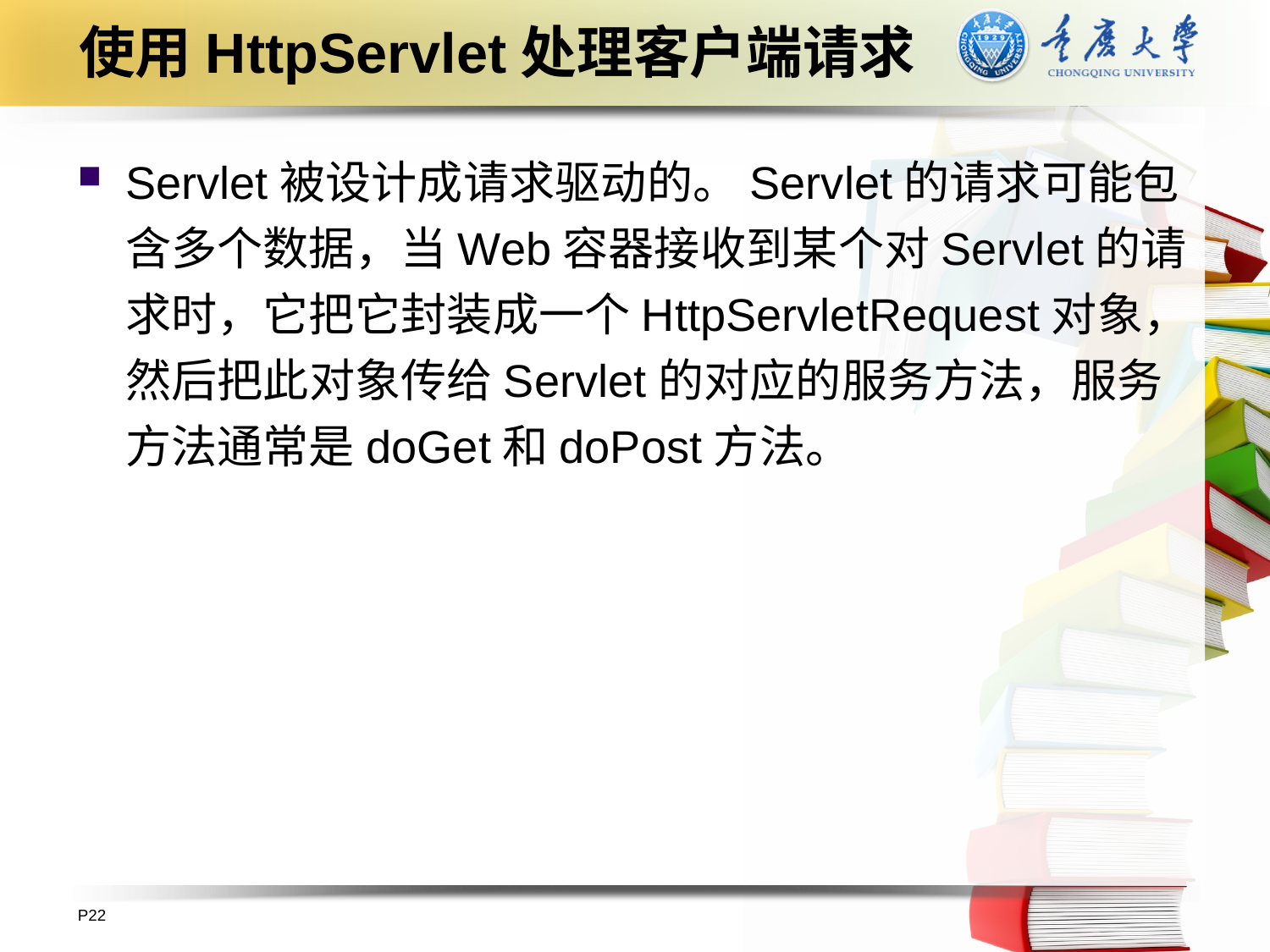

# 使用HttpServlet处理客户端请求
Servlet被设计成请求驱动的。Servlet的请求可能包含多个数据，当Web容器接收到某个对Servlet的请求时，它把它封装成一个HttpServletRequest对象，然后把此对象传给Servlet的对应的服务方法，服务方法通常是doGet和doPost方法。

P22